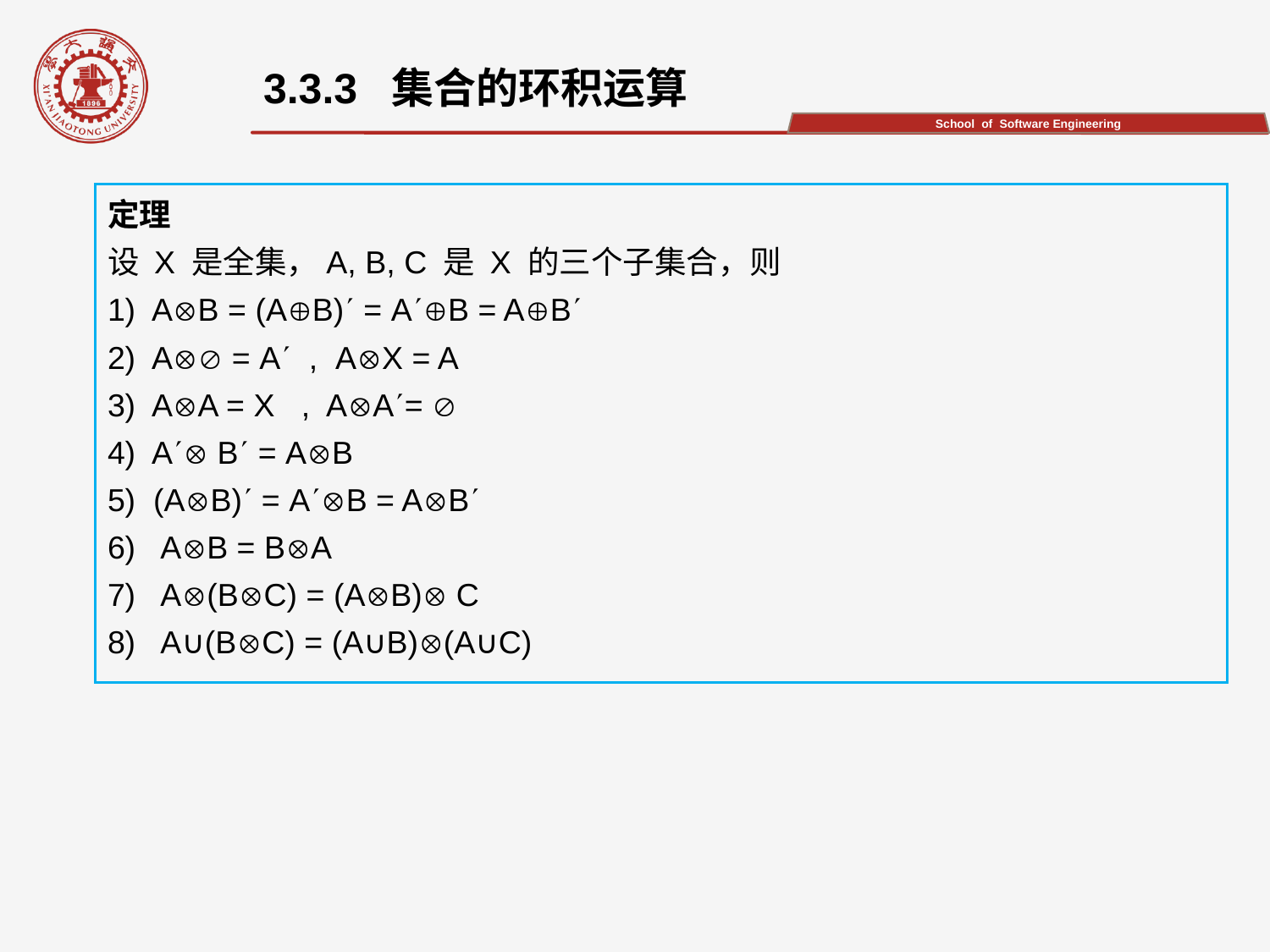

3.3.3  集合的环积运算

定理
设 X 是全集，A, B, C 是 X 的三个子集合，则
1)  A⊗B = (A⊕B)′ = A′⊕B = A⊕B′
2)  A⊗∅ = A′  ,  A⊗X = A
3)  A⊗A = X   ,  A⊗A′= ∅
4)  A′⊗ B′ = A⊗B
5)  (A⊗B)′ = A′⊗B = A⊗B′
6)   A⊗B = B⊗A
7)   A⊗(B⊗C) = (A⊗B)⊗ C
8)   A∪(B⊗C) = (A∪B)⊗(A∪C)